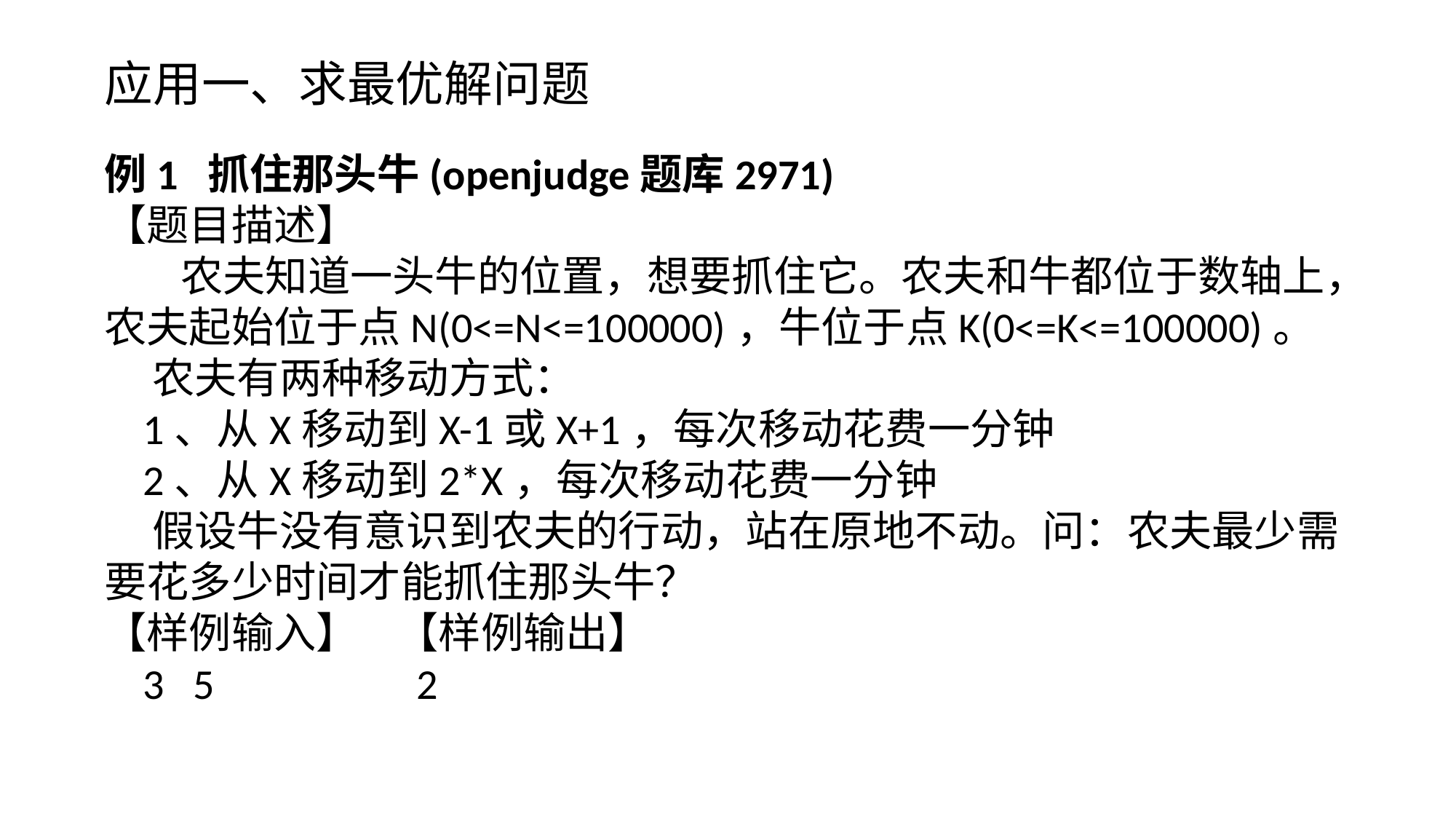

应用一、求最优解问题
例1  抓住那头牛(openjudge题库2971)
【题目描述】
       农夫知道一头牛的位置，想要抓住它。农夫和牛都位于数轴上，农夫起始位于点N(0<=N<=100000)，牛位于点K(0<=K<=100000)。
    农夫有两种移动方式：
    1、从X移动到X-1或X+1，每次移动花费一分钟
    2、从X移动到2*X，每次移动花费一分钟
    假设牛没有意识到农夫的行动，站在原地不动。问：农夫最少需要花多少时间才能抓住那头牛？
【样例输入】    【样例输出】
    3   5                     2